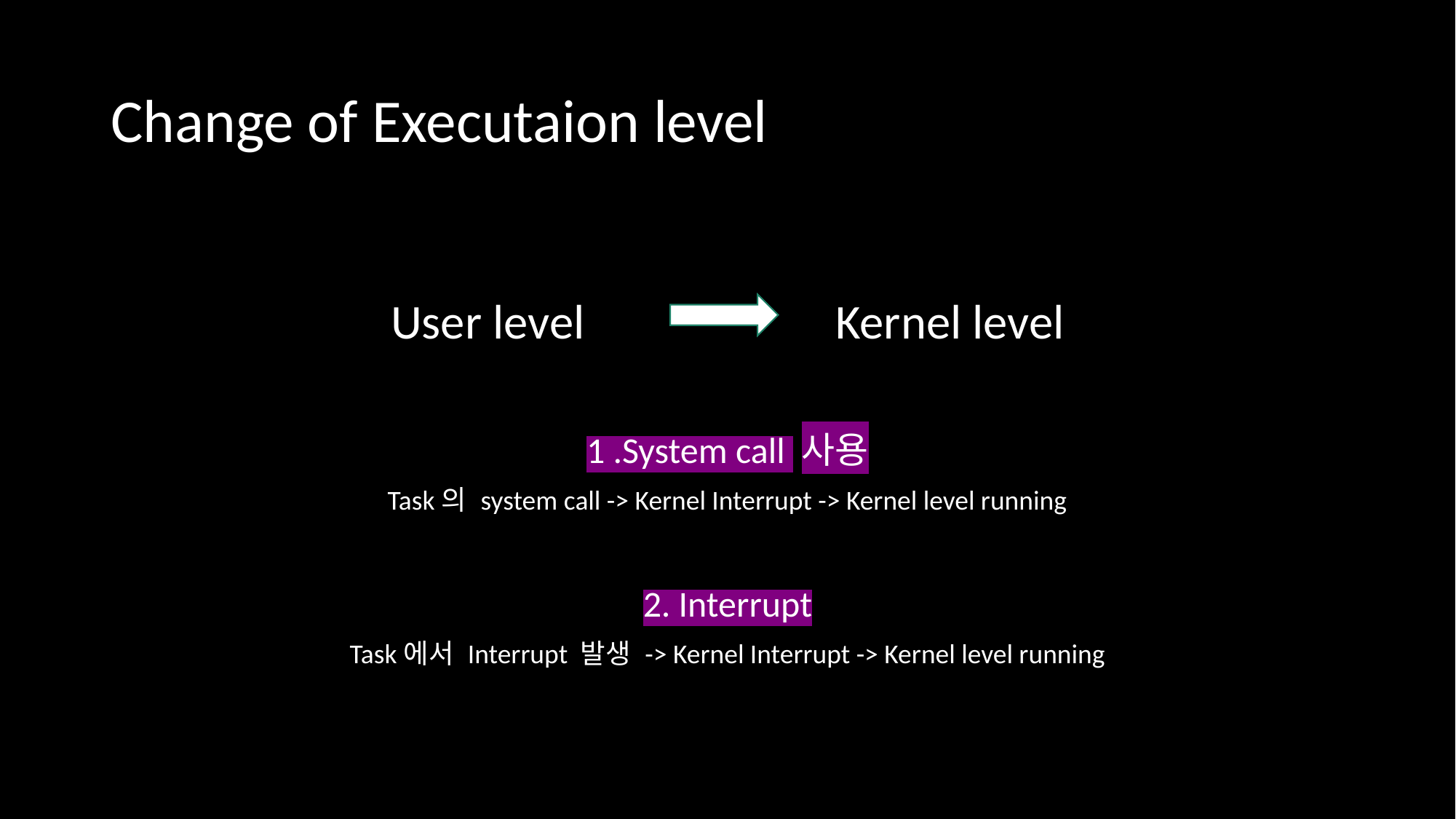

# Change of Executaion level

User level                          Kernel level

1 .System call 사용
Task의 system call -> Kernel Interrupt -> Kernel level running

2. Interrupt
Task에서 Interrupt 발생 -> Kernel Interrupt -> Kernel level running